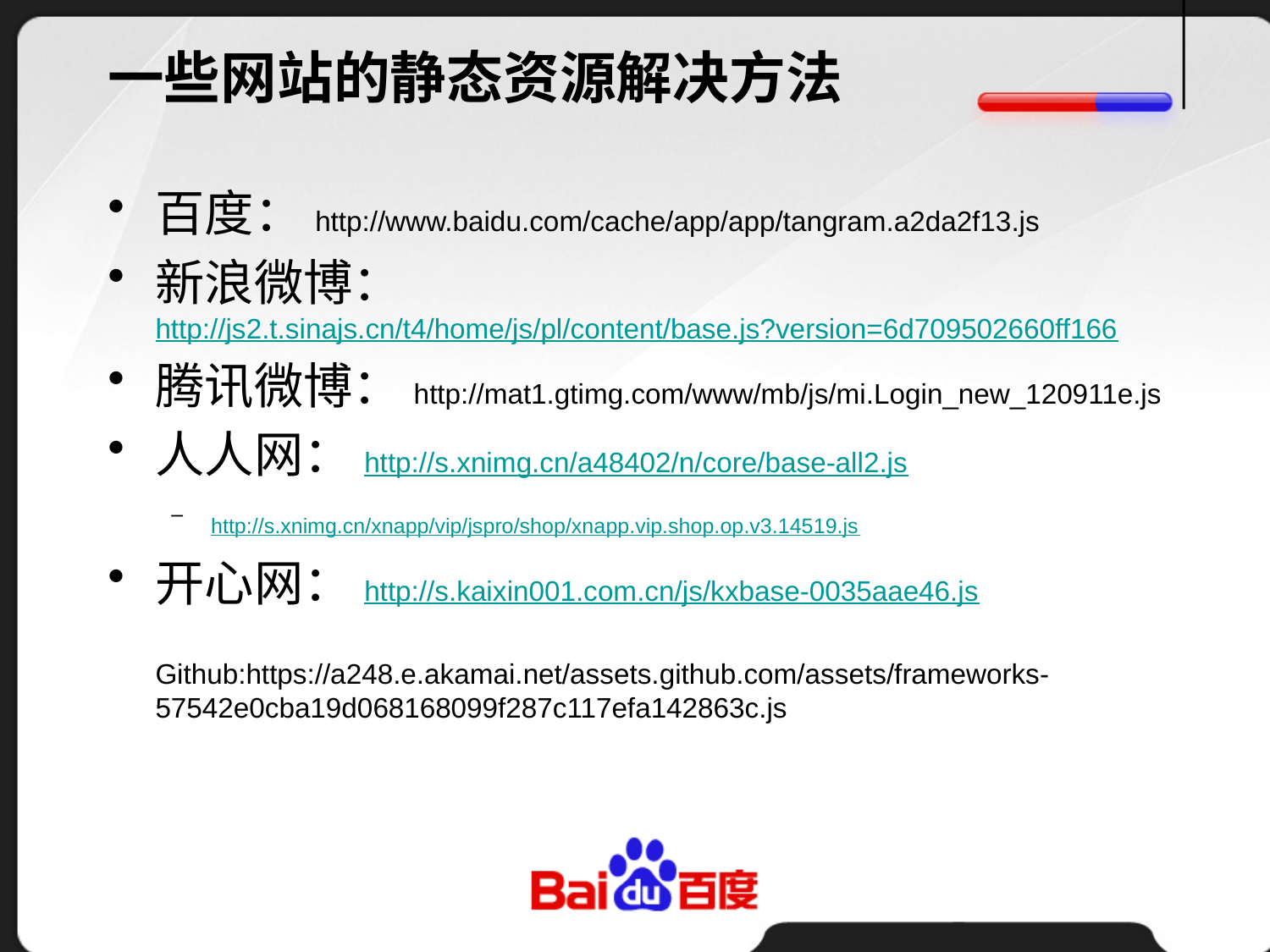

# 一些网站的静态资源解决方法
百度：http://www.baidu.com/cache/app/app/tangram.a2da2f13.js
新浪微博：http://js2.t.sinajs.cn/t4/home/js/pl/content/base.js?version=6d709502660ff166
腾讯微博：http://mat1.gtimg.com/www/mb/js/mi.Login_new_120911e.js
人人网：http://s.xnimg.cn/a48402/n/core/base-all2.js
http://s.xnimg.cn/xnapp/vip/jspro/shop/xnapp.vip.shop.op.v3.14519.js
开心网：http://s.kaixin001.com.cn/js/kxbase-0035aae46.js

	Github:https://a248.e.akamai.net/assets.github.com/assets/frameworks-57542e0cba19d068168099f287c117efa142863c.js